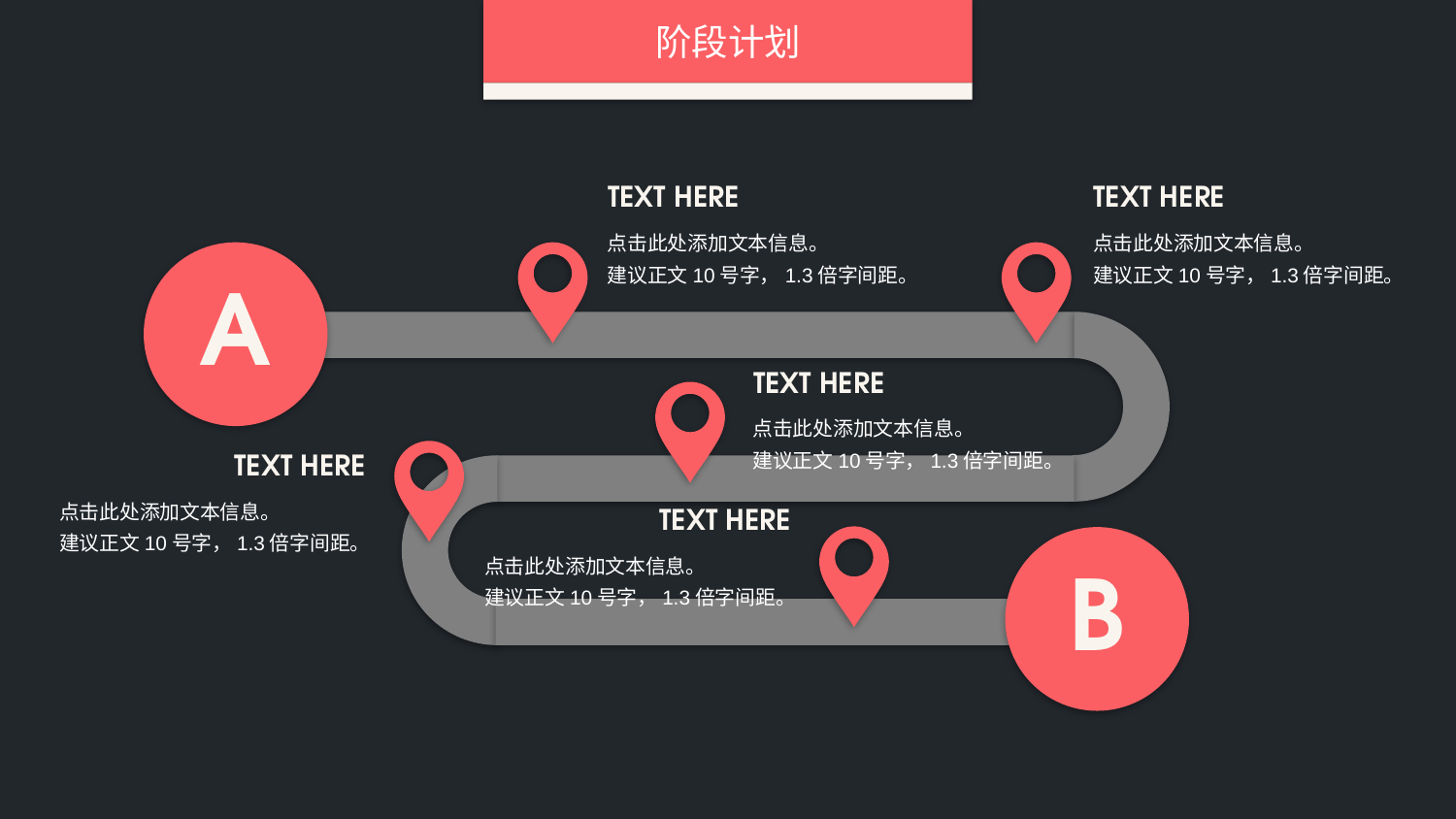

阶段计划

TEXT HERE
点击此处添加文本信息。
建议正文10号字，1.3倍字间距。
TEXT HERE
点击此处添加文本信息。
建议正文10号字，1.3倍字间距。
A

TEXT HERE
点击此处添加文本信息。
建议正文10号字，1.3倍字间距。

TEXT HERE
点击此处添加文本信息。
建议正文10号字，1.3倍字间距。

TEXT HERE
点击此处添加文本信息。
建议正文10号字，1.3倍字间距。

B